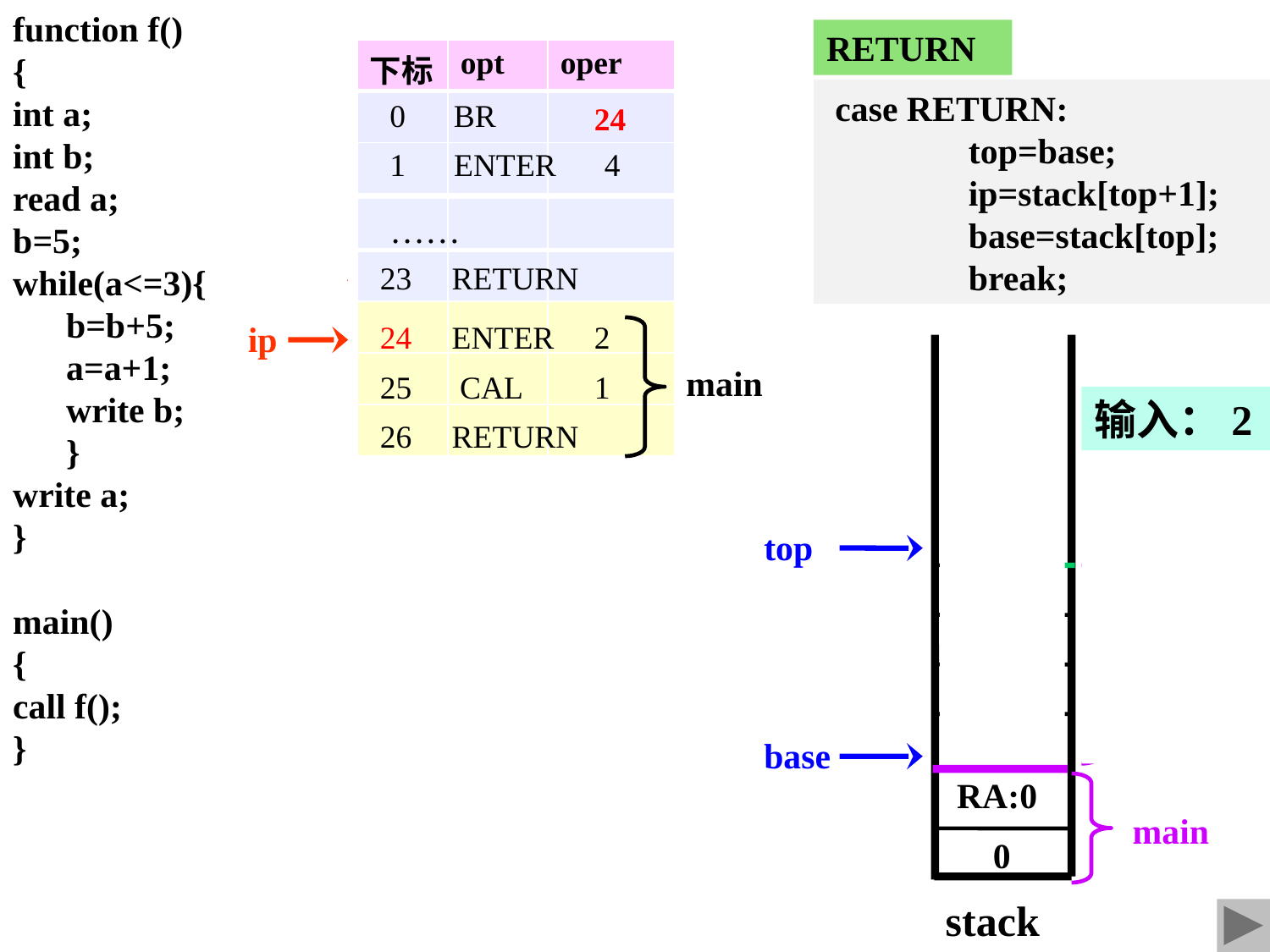

function f()
{
int a;
int b;
read a;
b=5;
while(a<=3){
      b=b+5;
      a=a+1;
      write b;
      }
write a;
}

main()
{
call f();
}

RETURN
| 下标 | opt | oper |
| --- | --- | --- |
|  |  |  |
|  |  |  |
 case RETURN:
                top=base;
                ip=stack[top+1];
                base=stack[top];
                break;
0      BR
24
1      ENTER      4

|  |  |  |
| --- | --- | --- |
|  |  |  |
|  |  |  |
|  |  |  |
|  |  |  |
……

ip

23     RETURN
ip

24     ENTER     2

main

25      CAL         1
输入：2
26     RETURN
top

b:

15

f

a:
4

RA:26

0
base

RA:0

main

0
stack